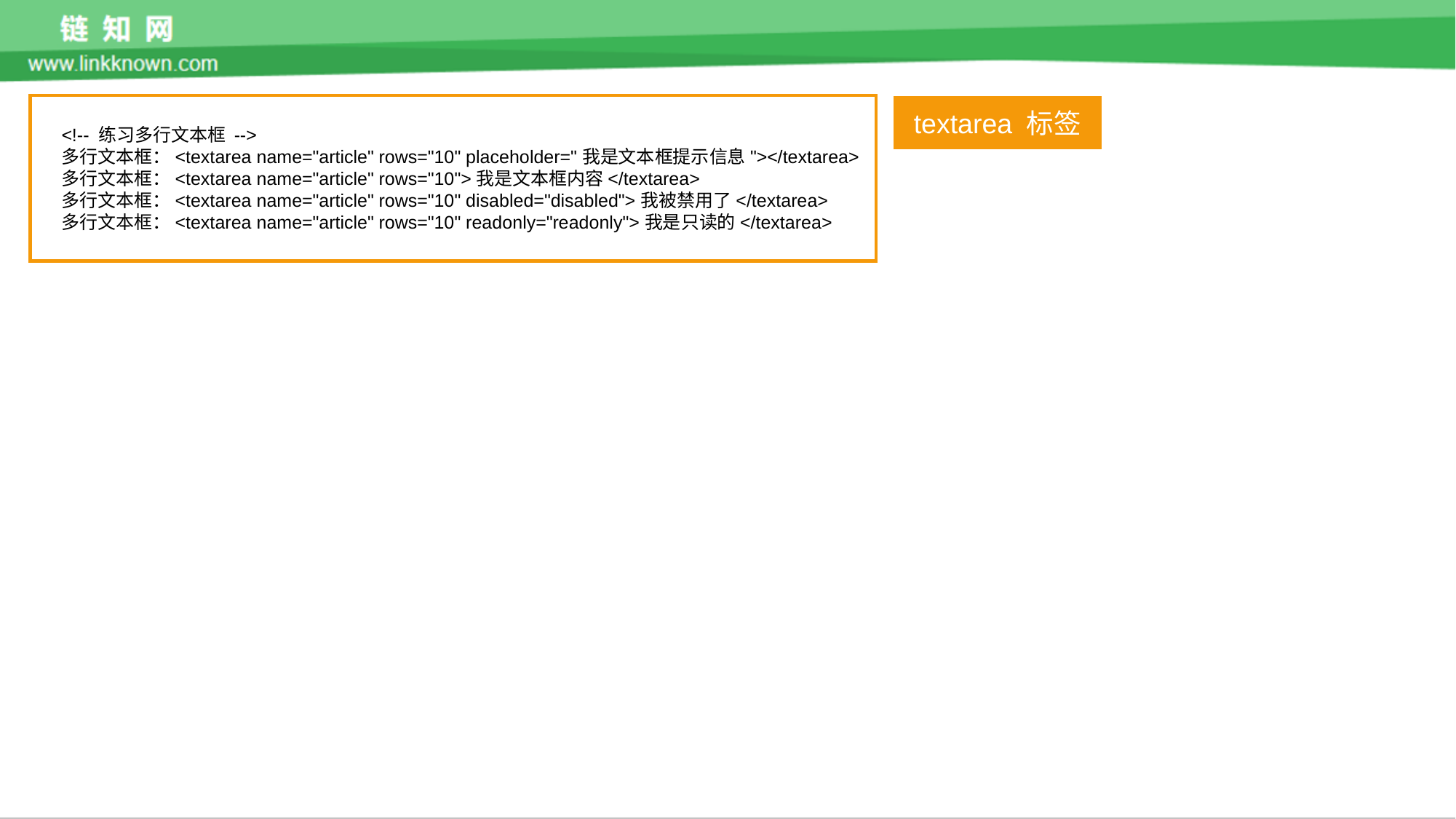

<!-- 练习多行文本框 -->
    多行文本框：<textarea name="article" rows="10" placeholder="我是文本框提示信息"></textarea>
    多行文本框：<textarea name="article" rows="10">我是文本框内容</textarea>
    多行文本框：<textarea name="article" rows="10" disabled="disabled">我被禁用了</textarea>
    多行文本框：<textarea name="article" rows="10" readonly="readonly">我是只读的</textarea>
textarea 标签